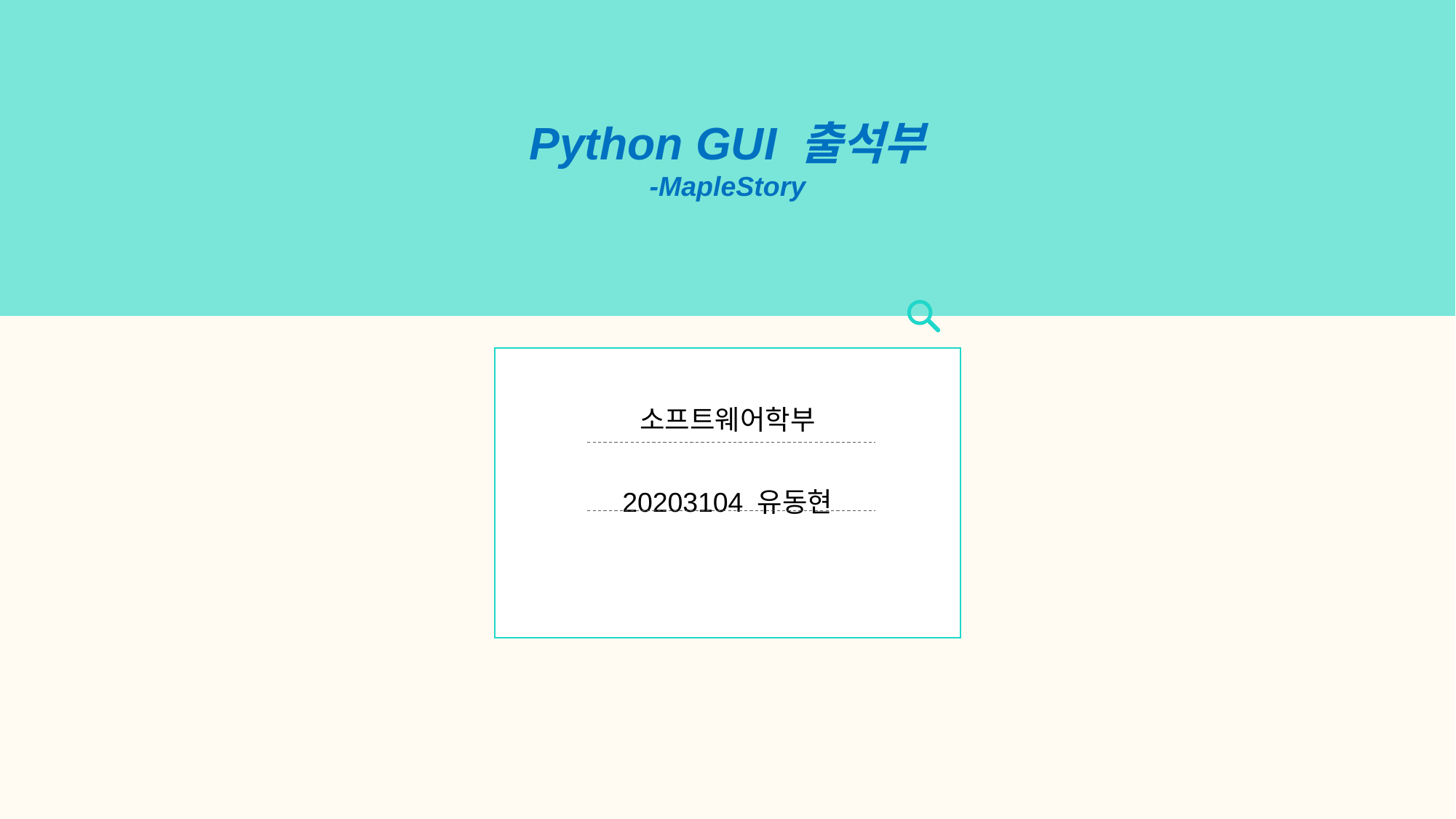

Python GUI 출석부
-MapleStory

소프트웨어학부
20203104 유동현